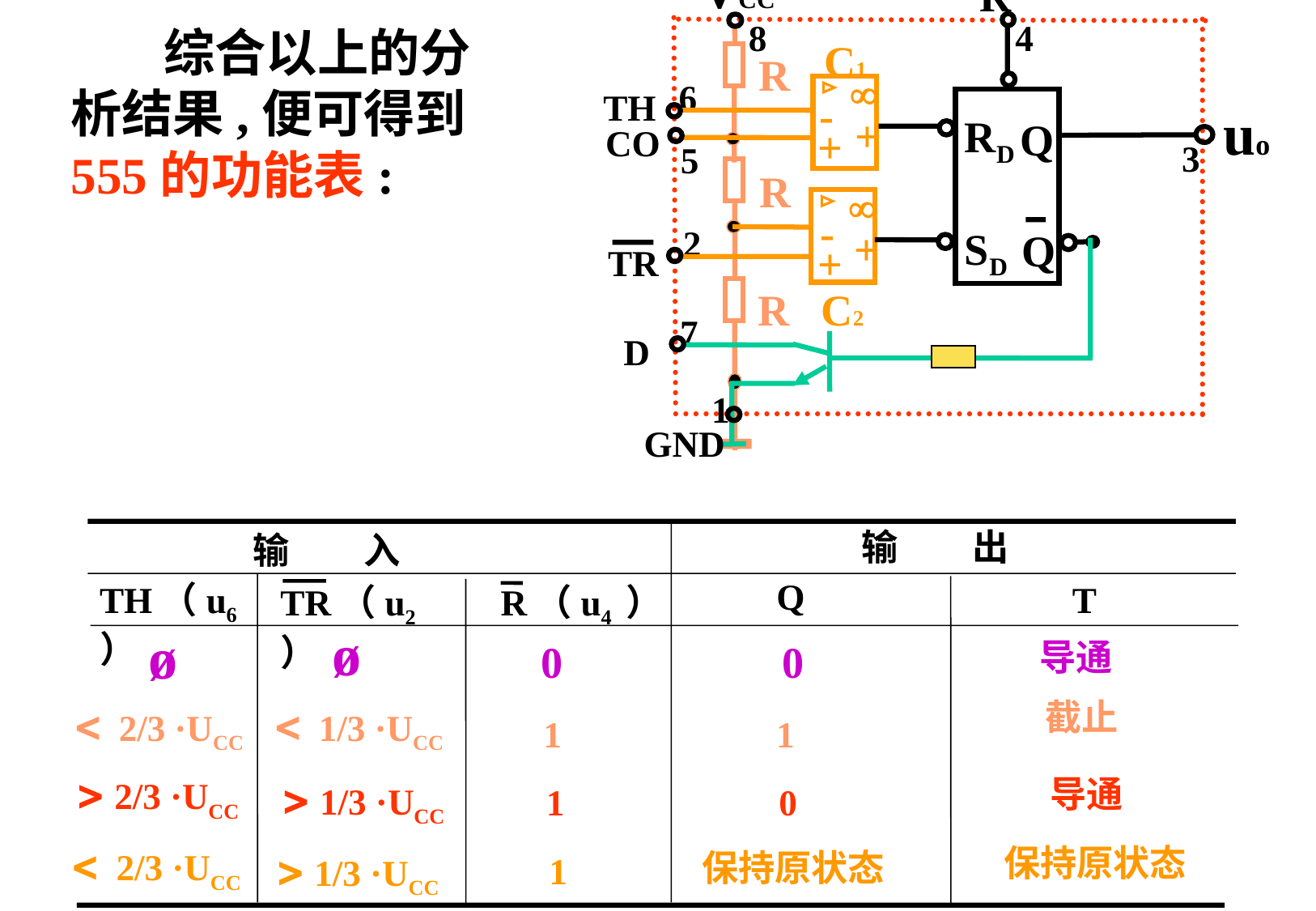

R
VCC
8
4

C1
R

∞
6

-

+
RD

Q

+

3
5

R

∞

-

2
+
SD
Q

+

R
C2

7

1

TH
uo
CO
TR
D
GND

       综合以上的分析结果,便可得到555的功能表:
输         出

输         入

Q
TH（u6 ）
T

TR（u2 ）
 R（u4 ）

ø
ø
0
0
导通
截止
<  2/3 ·UCC
<  1/3 ·UCC
1
1
> 2/3 ·UCC
> 1/3 ·UCC
导通
1
0
<  2/3 ·UCC
保持原状态
> 1/3 ·UCC
保持原状态
1